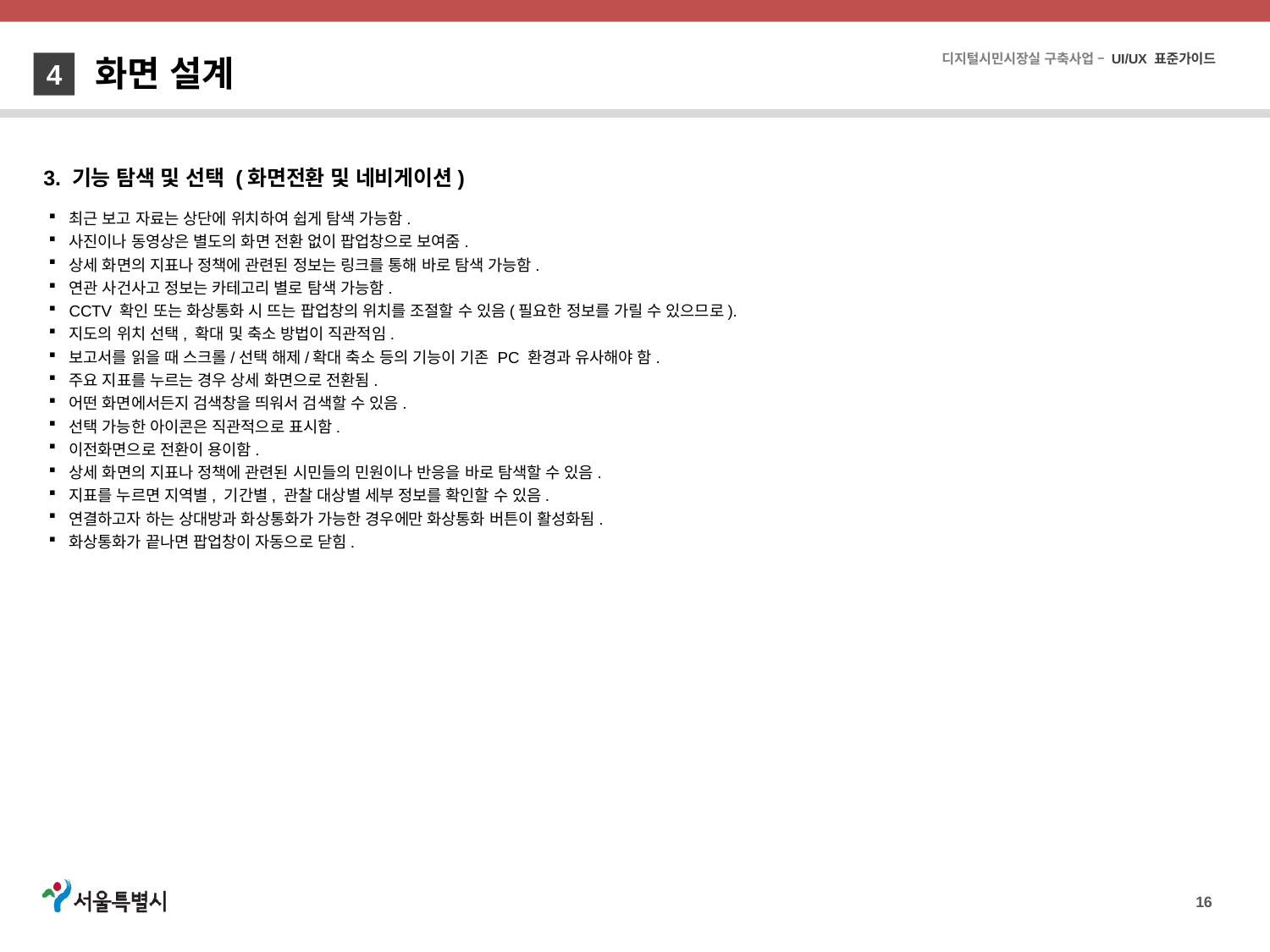

화면 설계
4
3. 기능 탐색 및 선택 (화면전환 및 네비게이션)
최근 보고 자료는 상단에 위치하여 쉽게 탐색 가능함.
사진이나 동영상은 별도의 화면 전환 없이 팝업창으로 보여줌.
상세 화면의 지표나 정책에 관련된 정보는 링크를 통해 바로 탐색 가능함.
연관 사건사고 정보는 카테고리 별로 탐색 가능함.
CCTV 확인 또는 화상통화 시 뜨는 팝업창의 위치를 조절할 수 있음(필요한 정보를 가릴 수 있으므로).
지도의 위치 선택, 확대 및 축소 방법이 직관적임.
보고서를 읽을 때 스크롤/선택 해제/확대 축소 등의 기능이 기존 PC 환경과 유사해야 함.
주요 지표를 누르는 경우 상세 화면으로 전환됨.
어떤 화면에서든지 검색창을 띄워서 검색할 수 있음.
선택 가능한 아이콘은 직관적으로 표시함.
이전화면으로 전환이 용이함.
상세 화면의 지표나 정책에 관련된 시민들의 민원이나 반응을 바로 탐색할 수 있음.
지표를 누르면 지역별, 기간별, 관찰 대상별 세부 정보를 확인할 수 있음.
연결하고자 하는 상대방과 화상통화가 가능한 경우에만 화상통화 버튼이 활성화됨.
화상통화가 끝나면 팝업창이 자동으로 닫힘.